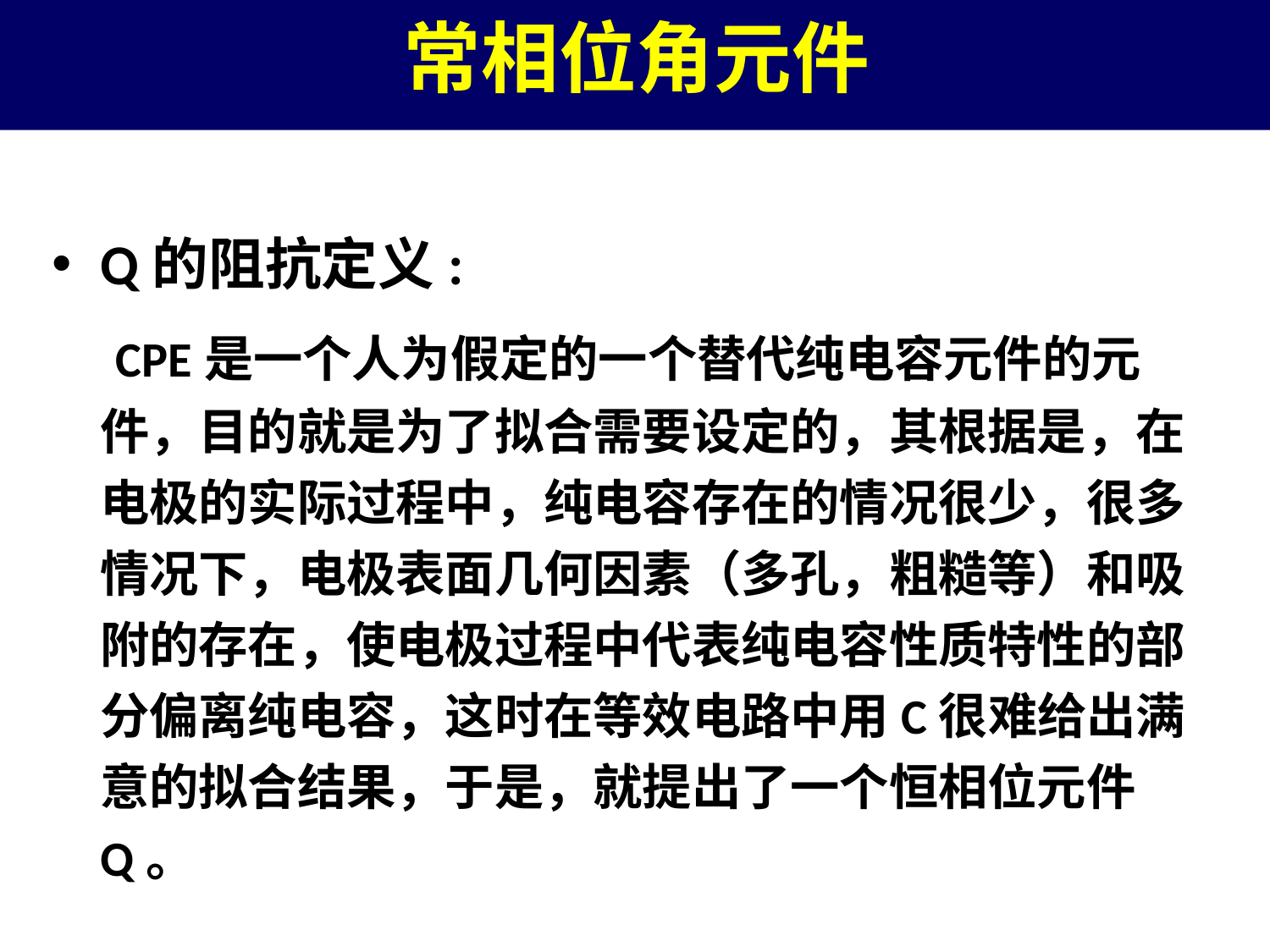

# 常相位角元件
Q的阻抗定义:
     CPE是一个人为假定的一个替代纯电容元件的元件，目的就是为了拟合需要设定的，其根据是，在电极的实际过程中，纯电容存在的情况很少，很多情况下，电极表面几何因素（多孔，粗糙等）和吸附的存在，使电极过程中代表纯电容性质特性的部分偏离纯电容，这时在等效电路中用C很难给出满意的拟合结果，于是，就提出了一个恒相位元件Q。